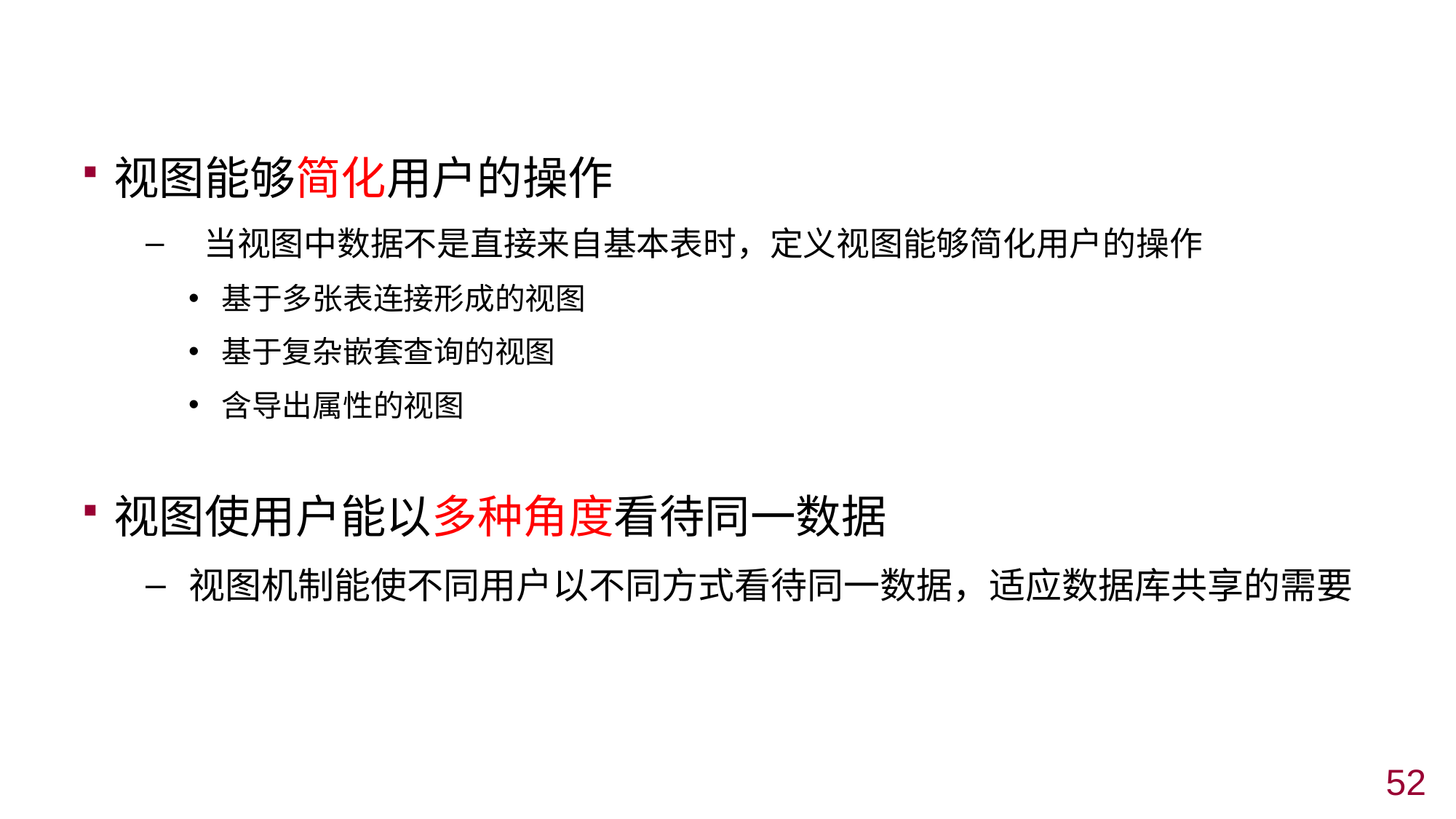

#
视图能够简化用户的操作
 当视图中数据不是直接来自基本表时，定义视图能够简化用户的操作
基于多张表连接形成的视图
基于复杂嵌套查询的视图
含导出属性的视图

视图使用户能以多种角度看待同一数据
视图机制能使不同用户以不同方式看待同一数据，适应数据库共享的需要
52